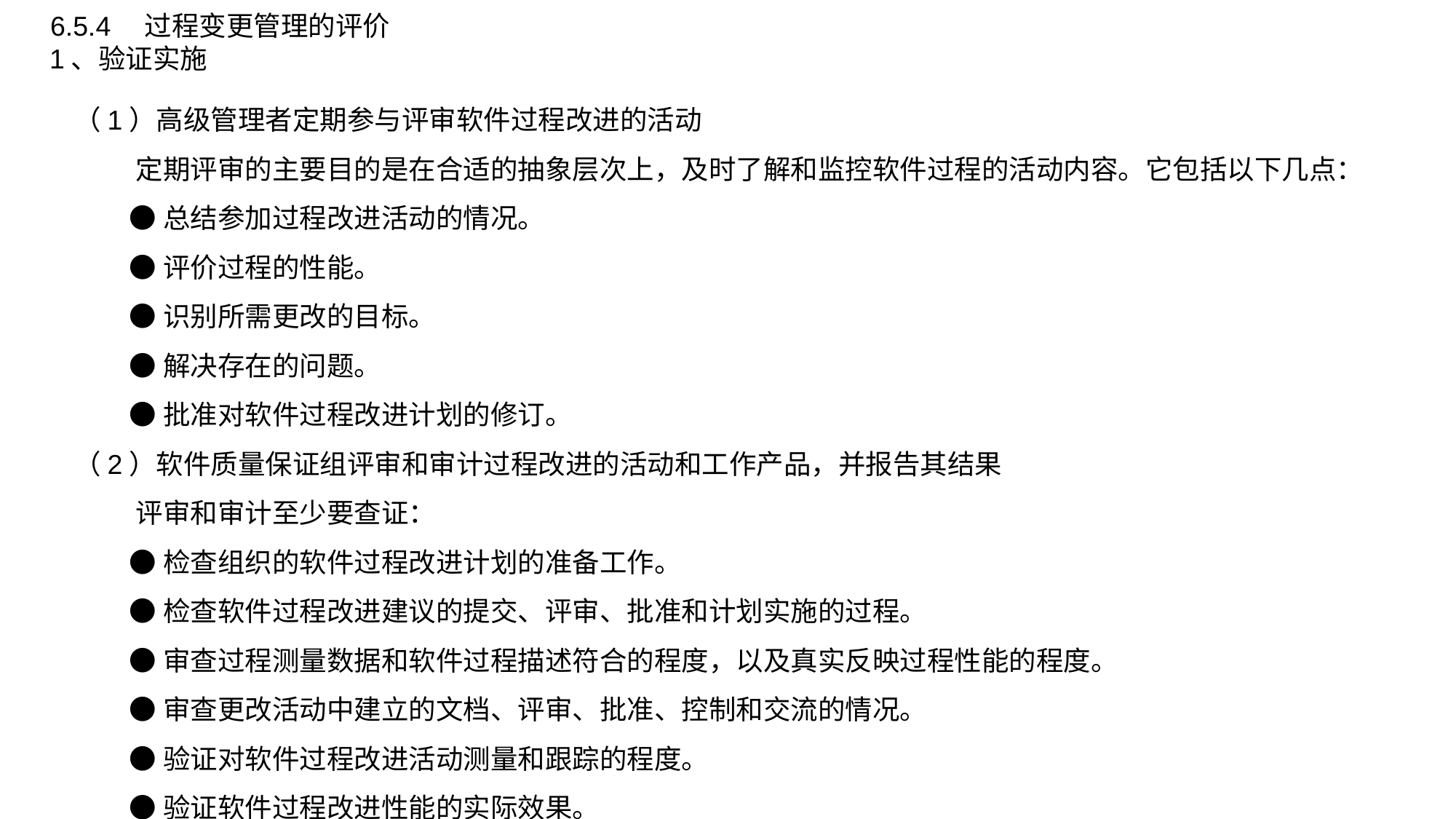

6.5.4　过程变更管理的评价
1、验证实施
（1）高级管理者定期参与评审软件过程改进的活动
         定期评审的主要目的是在合适的抽象层次上，及时了解和监控软件过程的活动内容。它包括以下几点：
         ●总结参加过程改进活动的情况。
         ●评价过程的性能。
         ●识别所需更改的目标。
         ●解决存在的问题。
         ●批准对软件过程改进计划的修订。
（2）软件质量保证组评审和审计过程改进的活动和工作产品，并报告其结果
         评审和审计至少要查证：
         ●检查组织的软件过程改进计划的准备工作。
         ●检查软件过程改进建议的提交、评审、批准和计划实施的过程。
         ●审查过程测量数据和软件过程描述符合的程度，以及真实反映过程性能的程度。
         ●审查更改活动中建立的文档、评审、批准、控制和交流的情况。
         ●验证对软件过程改进活动测量和跟踪的程度。
         ●验证软件过程改进性能的实际效果。